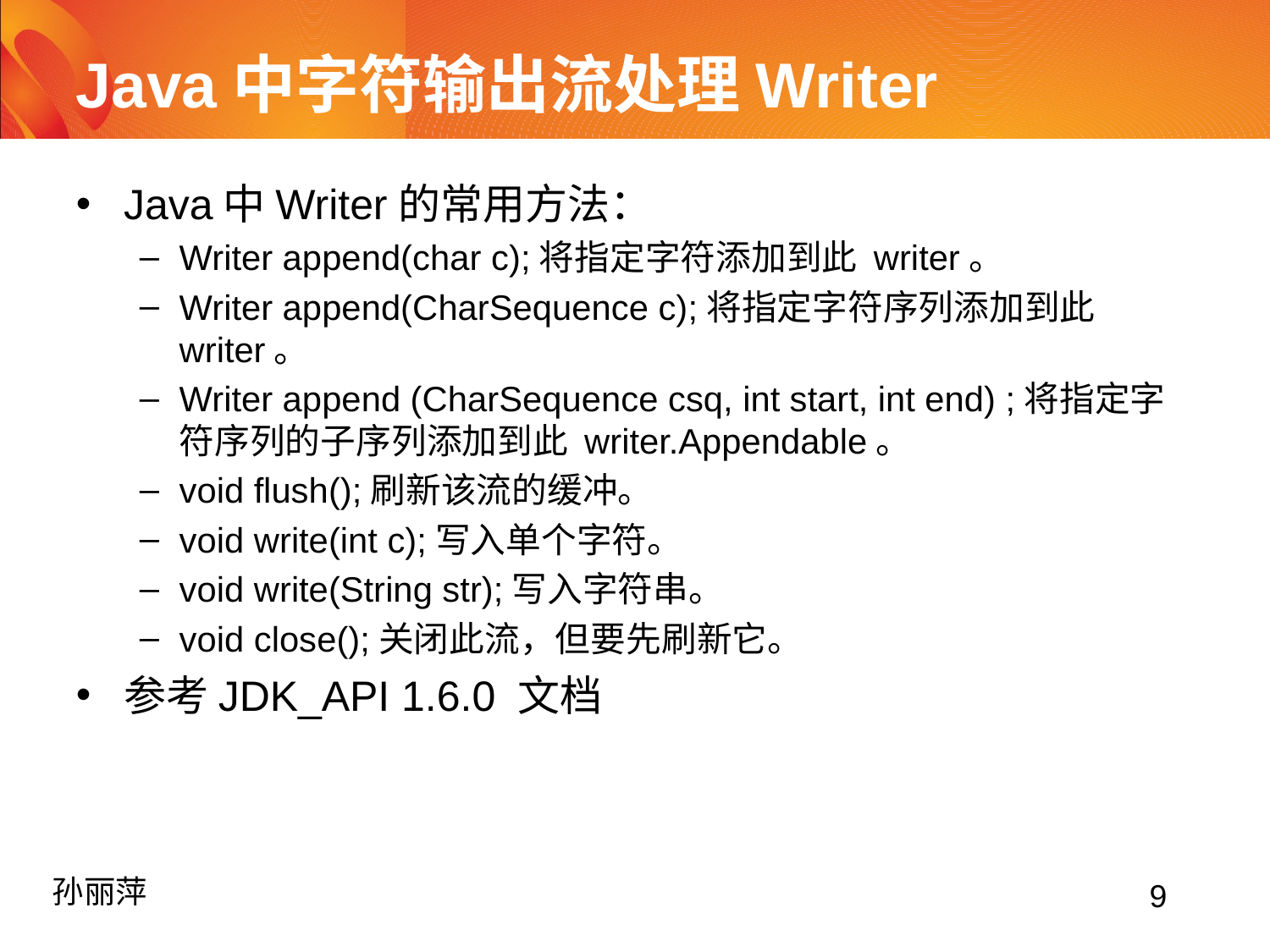

# Java中字符输出流处理Writer
Java中Writer的常用方法：
Writer append(char c);将指定字符添加到此 writer。
Writer append(CharSequence c);将指定字符序列添加到此 writer。
Writer append (CharSequence csq, int start, int end) ;将指定字符序列的子序列添加到此 writer.Appendable。
void flush();刷新该流的缓冲。
void write(int c);写入单个字符。
void write(String str);写入字符串。
void close();关闭此流，但要先刷新它。
参考JDK_API 1.6.0 文档